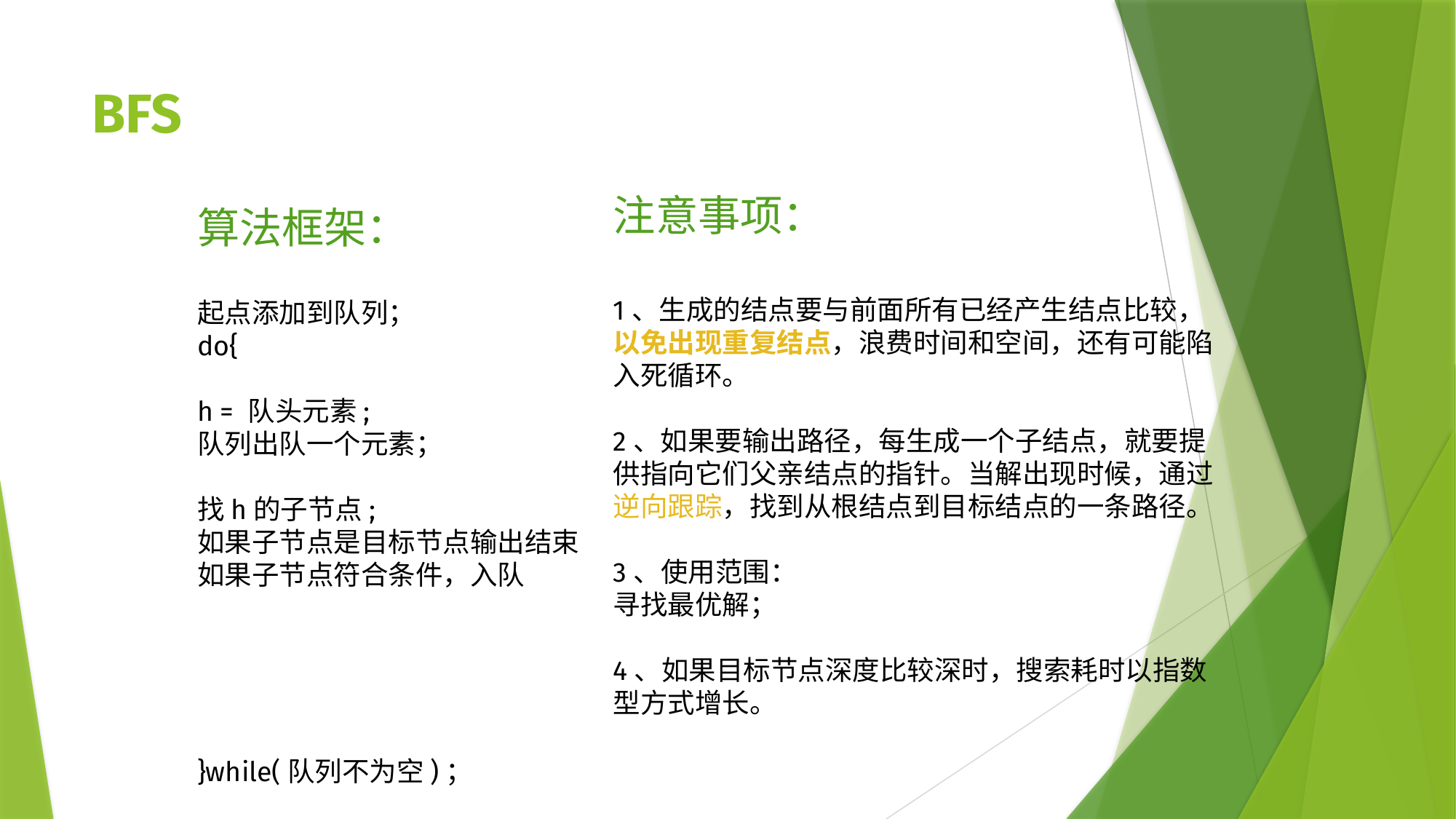

# BFS
注意事项：
算法框架：
1、生成的结点要与前面所有已经产生结点比较，以免出现重复结点，浪费时间和空间，还有可能陷入死循环。

2、如果要输出路径，每生成一个子结点，就要提供指向它们父亲结点的指针。当解出现时候，通过逆向跟踪，找到从根结点到目标结点的一条路径。

3、使用范围：
寻找最优解；

4、如果目标节点深度比较深时，搜索耗时以指数型方式增长。
起点添加到队列；
do{

h = 队头元素;
队列出队一个元素；

找h的子节点;
如果子节点是目标节点输出结束
如果子节点符合条件，入队

}while(队列不为空)；